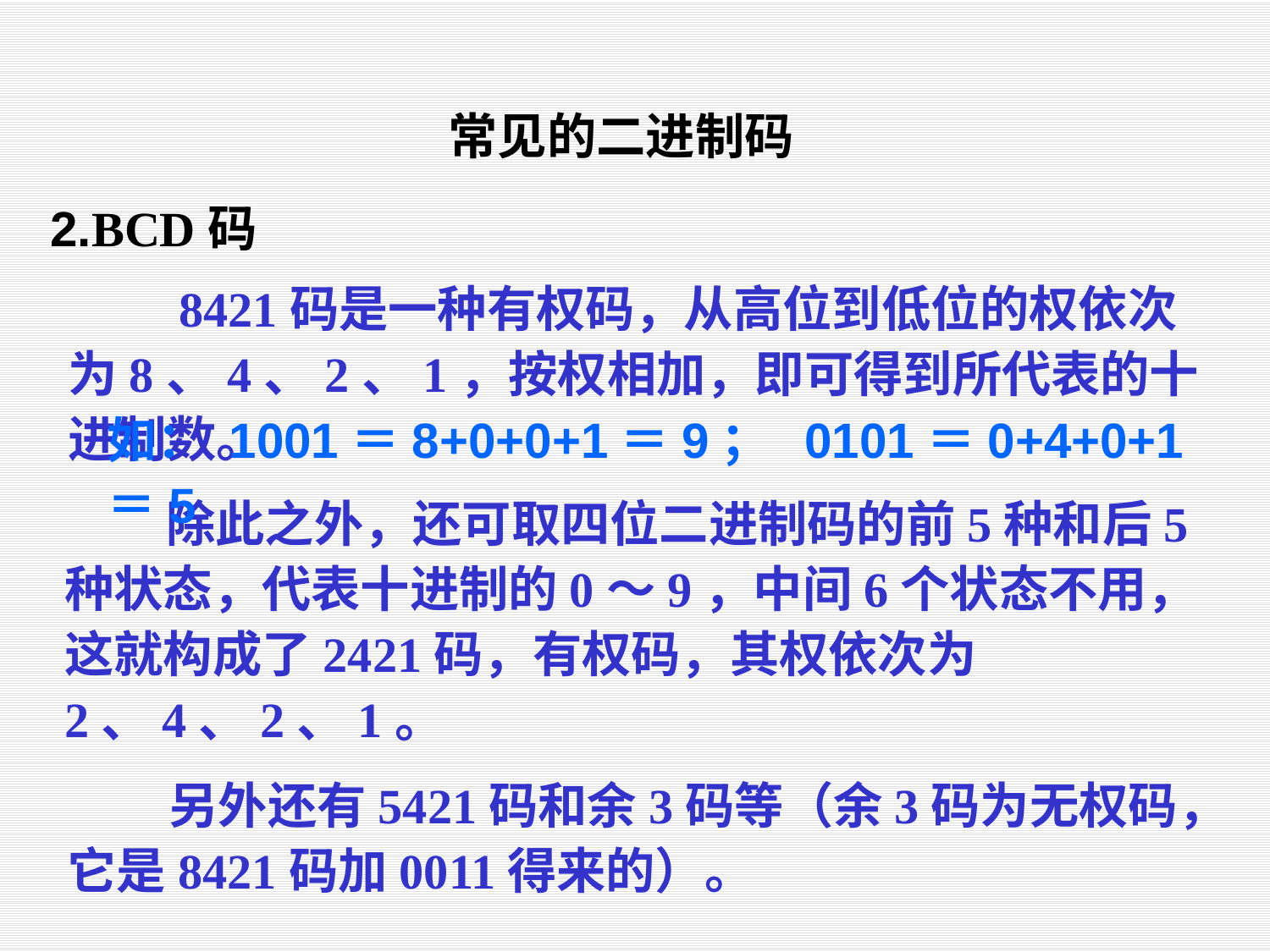

常见的二进制码
2.BCD码
         8421码是一种有权码，从高位到低位的权依次为8、4、2、1，按权相加，即可得到所代表的十进制数。
如： 1001＝8+0+0+1＝9；  0101＝0+4+0+1＝5
        除此之外，还可取四位二进制码的前5种和后5种状态，代表十进制的0～9，中间6个状态不用，这就构成了2421码，有权码，其权依次为2、4、2、1。
        另外还有5421码和余3码等（余3码为无权码，它是8421码加0011得来的）。